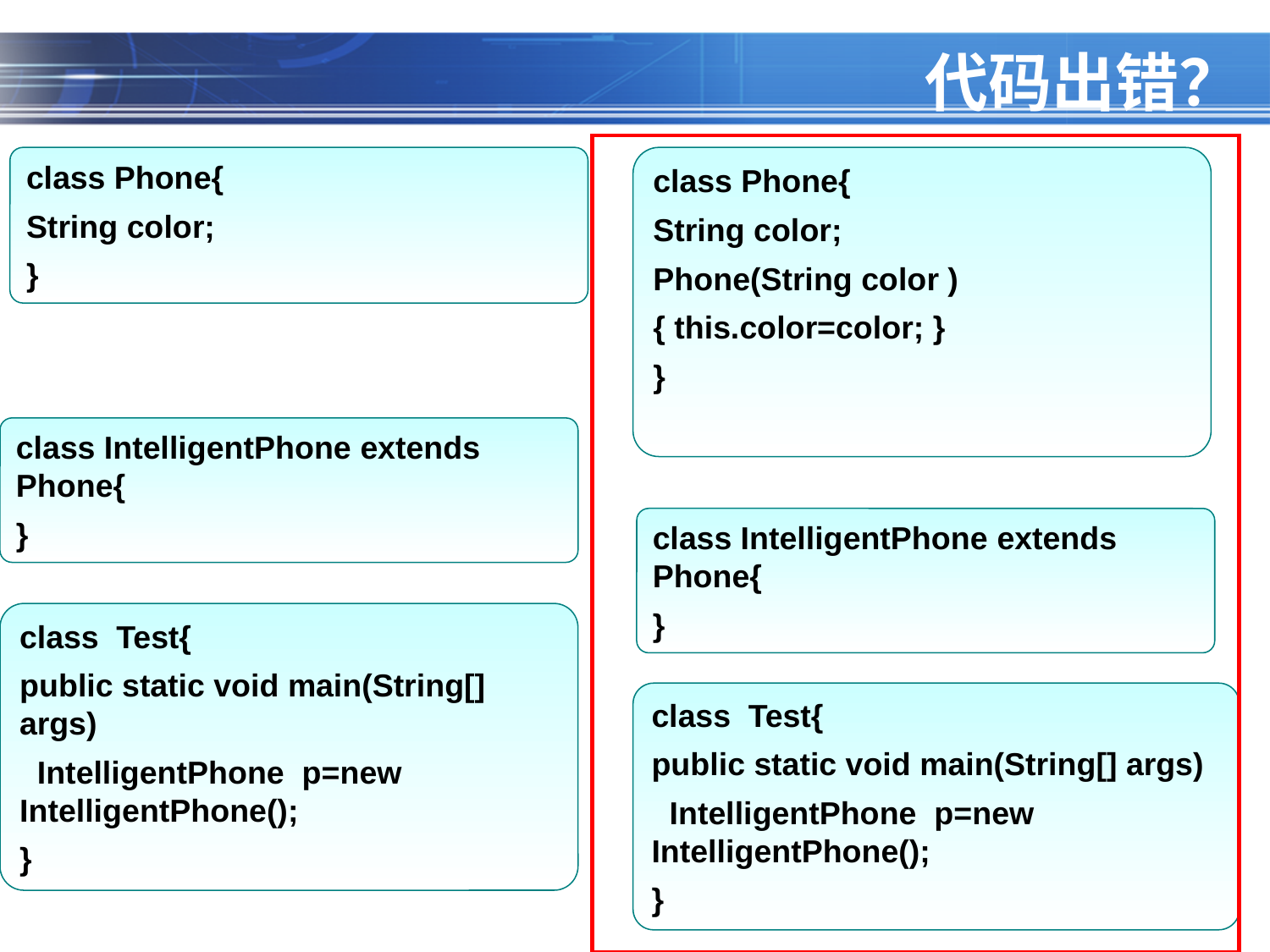

# 代码出错？

class Phone{
String color;
}
class Phone{
String color;
Phone(String color )
{ this.color=color; }
}

class IntelligentPhone extends Phone{
}
class IntelligentPhone extends Phone{
}
class  Test{
public static void main(String[] args)
  IntelligentPhone  p=new IntelligentPhone();
}
class  Test{
public static void main(String[] args)
  IntelligentPhone  p=new IntelligentPhone();
}